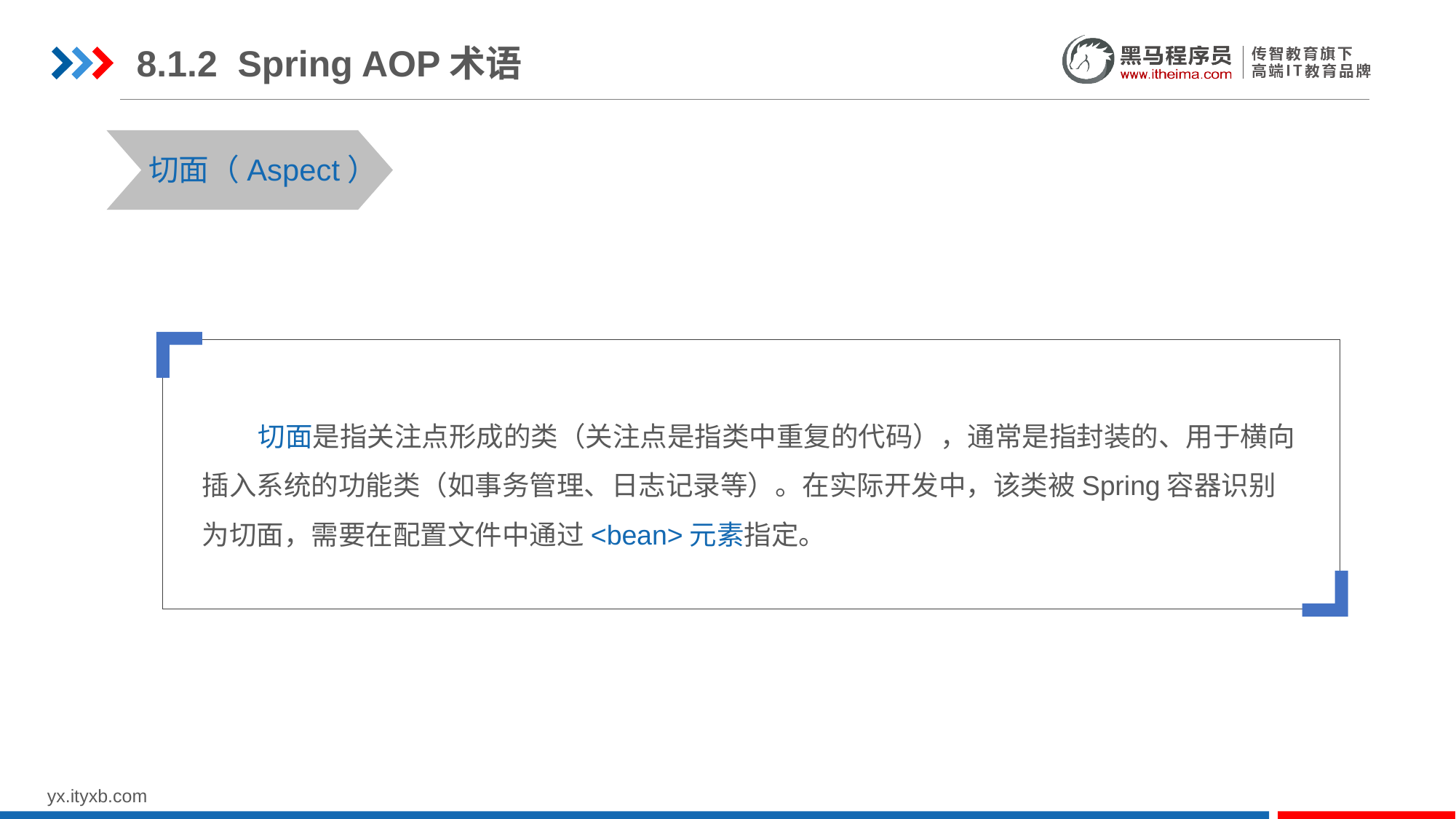

8.1.2  Spring AOP术语

切面（Aspect）

        切面是指关注点形成的类（关注点是指类中重复的代码），通常是指封装的、用于横向插入系统的功能类（如事务管理、日志记录等）。在实际开发中，该类被Spring容器识别为切面，需要在配置文件中通过<bean>元素指定。